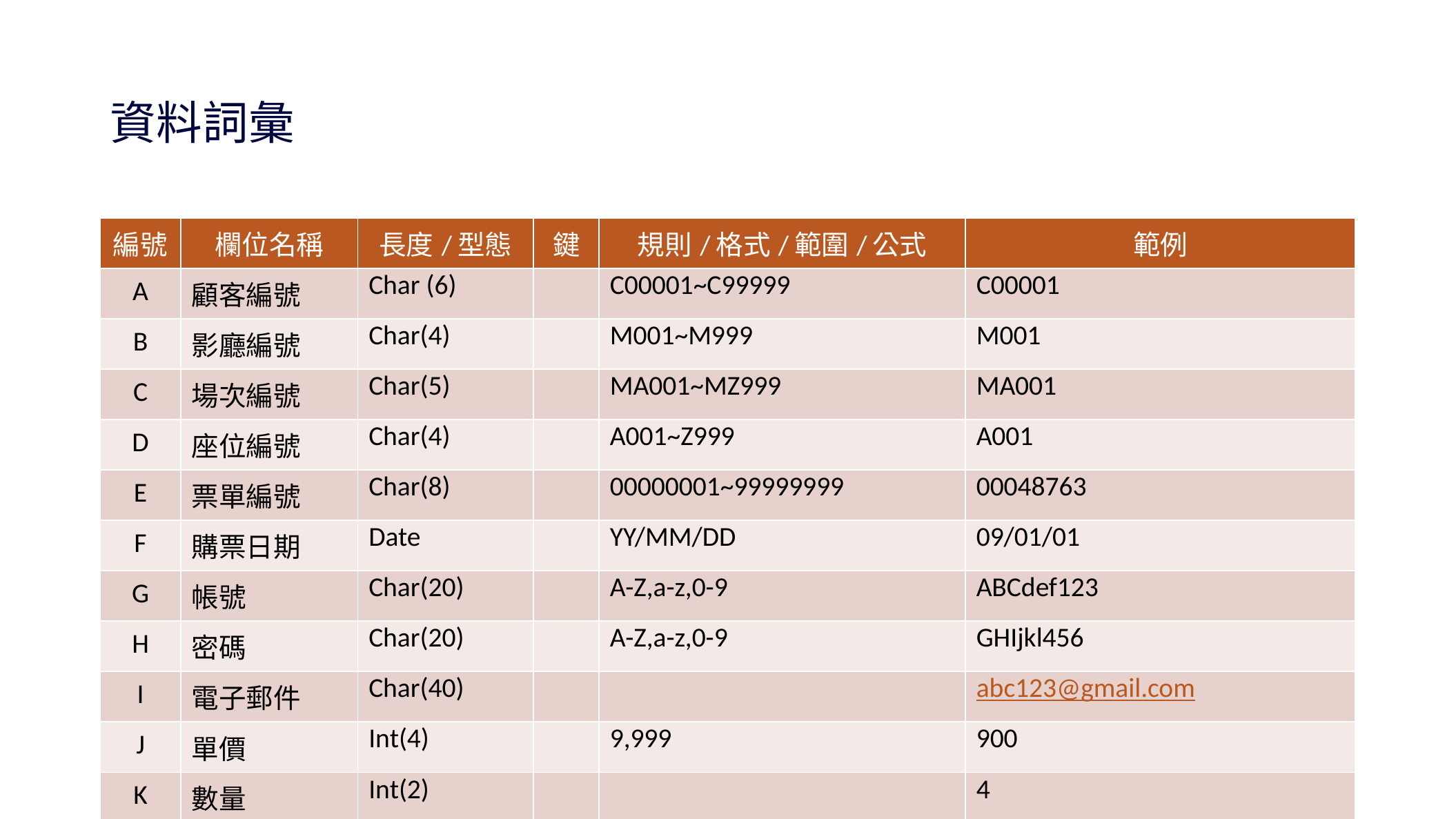

# 資料詞彙
| 編號 | 欄位名稱 | 長度/型態 | 鍵 | 規則/格式/範圍/公式 | 範例 |
| --- | --- | --- | --- | --- | --- |
| A | 顧客編號 | Char (6) |  | C00001~C99999 | C00001 |
| B | 影廳編號 | Char(4) |  | M001~M999 | M001 |
| C | 場次編號 | Char(5) |  | MA001~MZ999 | MA001 |
| D | 座位編號 | Char(4) |  | A001~Z999 | A001 |
| E | 票單編號 | Char(8) |  | 00000001~99999999 | 00048763 |
| F | 購票日期 | Date |  | YY/MM/DD | 09/01/01 |
| G | 帳號 | Char(20) |  | A-Z,a-z,0-9 | ABCdef123 |
| H | 密碼 | Char(20) |  | A-Z,a-z,0-9 | GHIjkl456 |
| I | 電子郵件 | Char(40) |  |  | abc123@gmail.com |
| J | 單價 | Int(4) |  | 9,999 | 900 |
| K | 數量 | Int(2) |  |  | 4 |
| L | 金額 | Int(10) |  | 單價\*數量 | 3,600 |